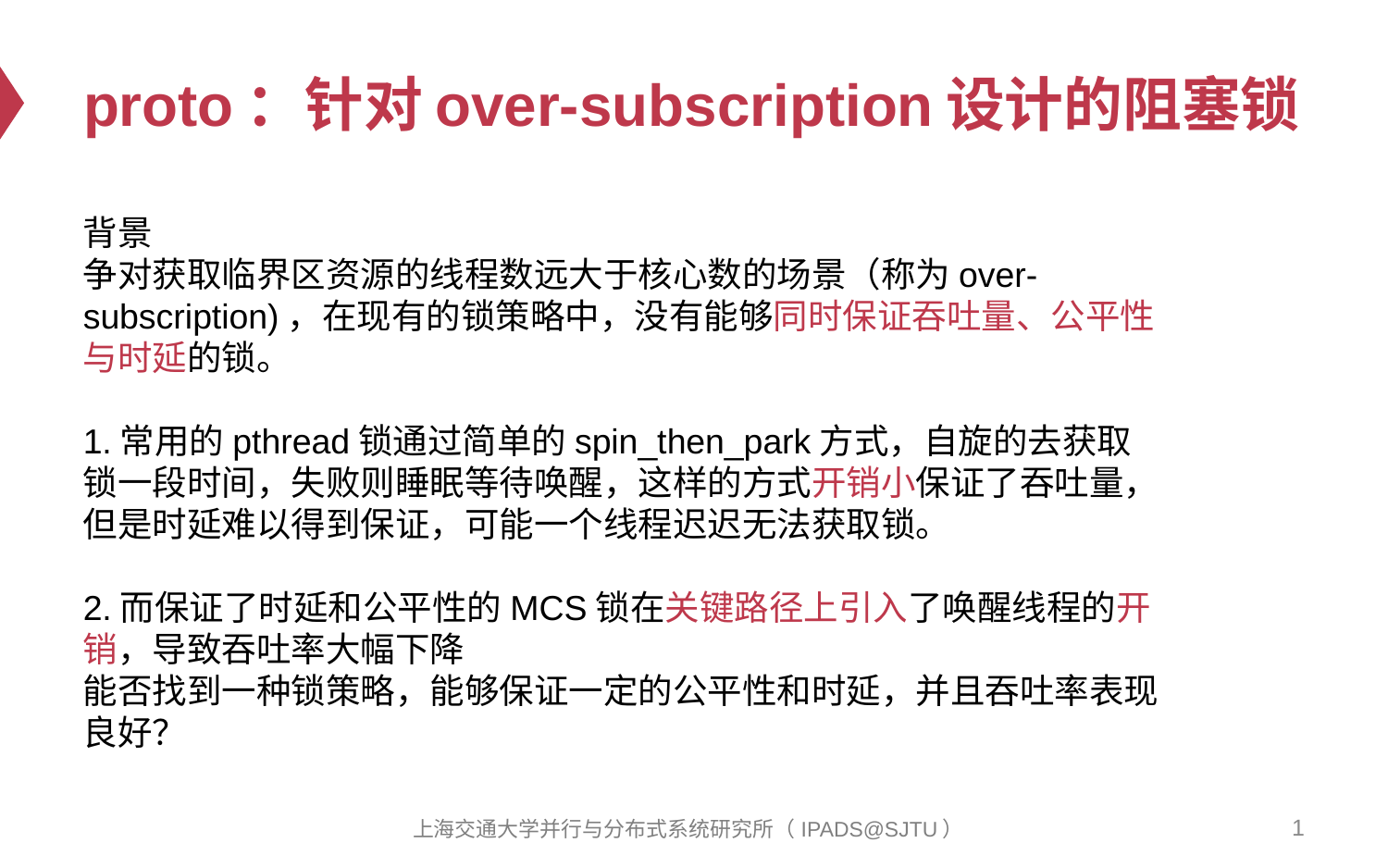

# proto：针对over-subscription设计的阻塞锁
背景
争对获取临界区资源的线程数远大于核心数的场景（称为over-subscription)，在现有的锁策略中，没有能够同时保证吞吐量、公平性与时延的锁。

1.常用的pthread锁通过简单的spin_then_park方式，自旋的去获取锁一段时间，失败则睡眠等待唤醒，这样的方式开销小保证了吞吐量，但是时延难以得到保证，可能一个线程迟迟无法获取锁。

2.而保证了时延和公平性的MCS锁在关键路径上引入了唤醒线程的开销，导致吞吐率大幅下降
能否找到一种锁策略，能够保证一定的公平性和时延，并且吞吐率表现良好？
1
上海交通大学并行与分布式系统研究所（IPADS@SJTU）